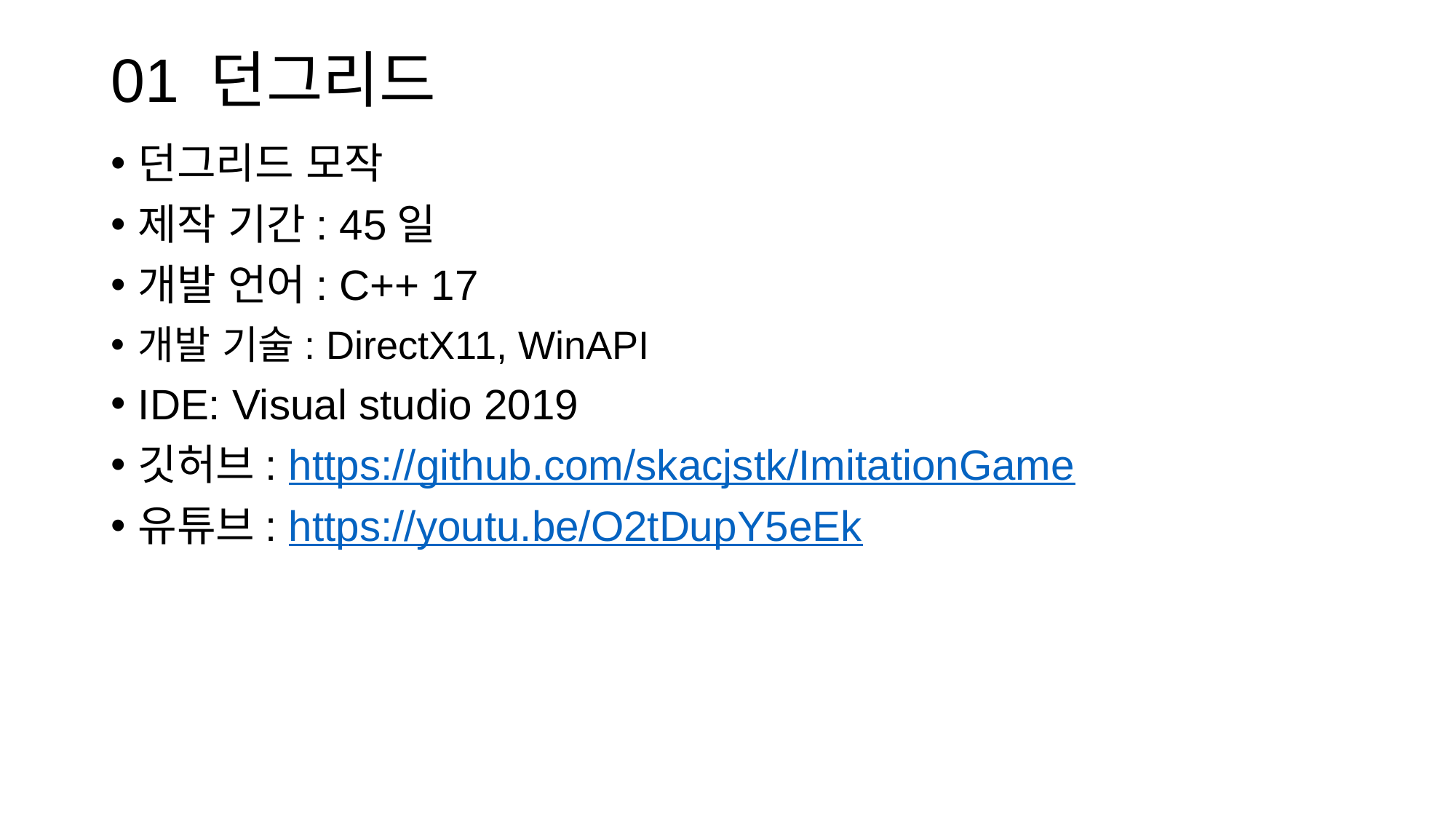

# 01 던그리드
던그리드 모작
제작 기간: 45일
개발 언어: C++ 17
개발 기술: DirectX11, WinAPI
IDE: Visual studio 2019
깃허브: https://github.com/skacjstk/ImitationGame
유튜브: https://youtu.be/O2tDupY5eEk